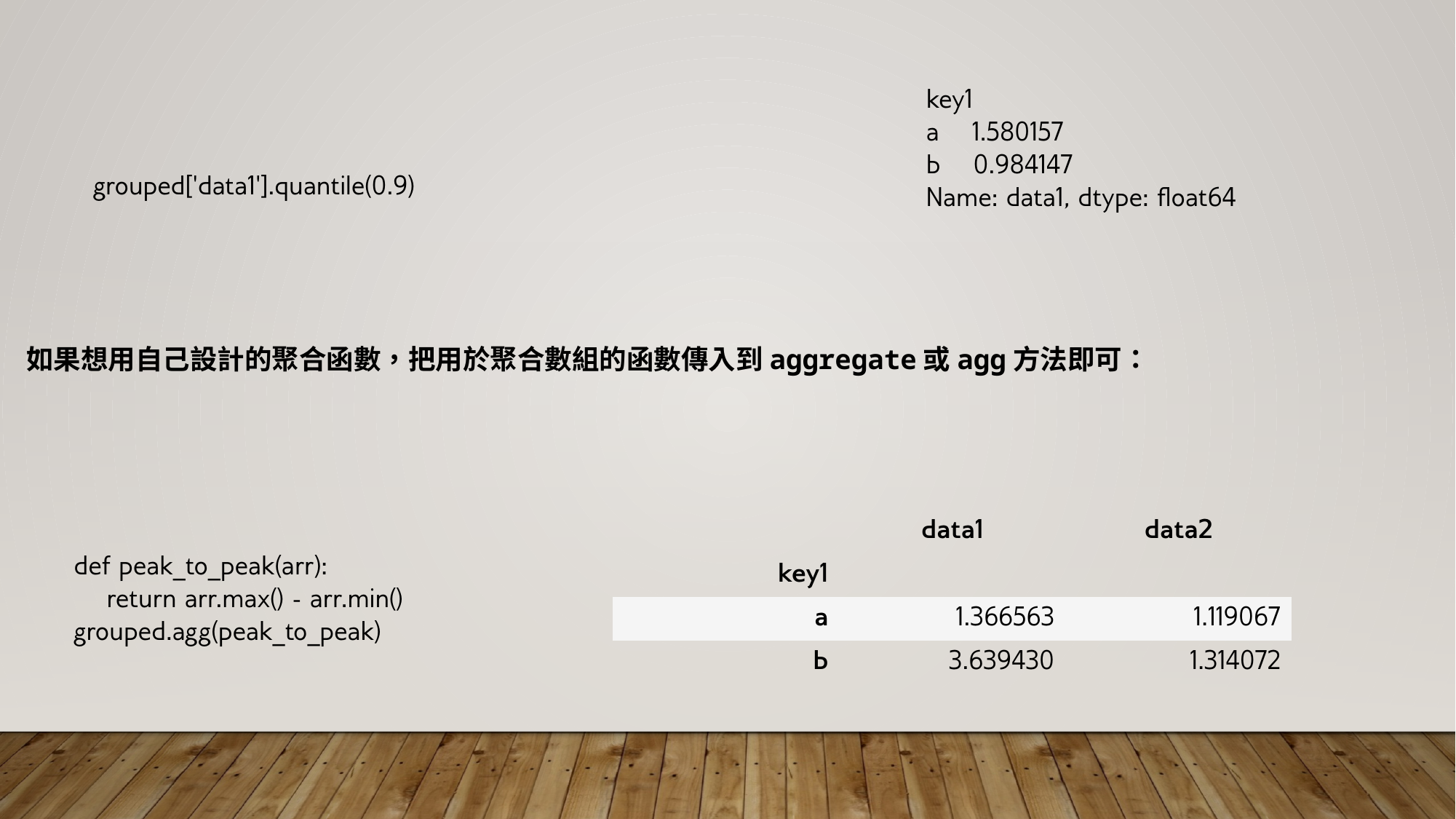

key1
a    1.580157
b    0.984147
Name: data1, dtype: float64
grouped['data1'].quantile(0.9)
如果想用自己設計的聚合函數，把用於聚合數組的函數傳入到aggregate或agg方法即可：
|  | data1 | data2 |
| --- | --- | --- |
| key1 |  |  |
| a | 1.366563 | 1.119067 |
| b | 3.639430 | 1.314072 |
def peak_to_peak(arr):
    return arr.max() - arr.min()
grouped.agg(peak_to_peak)